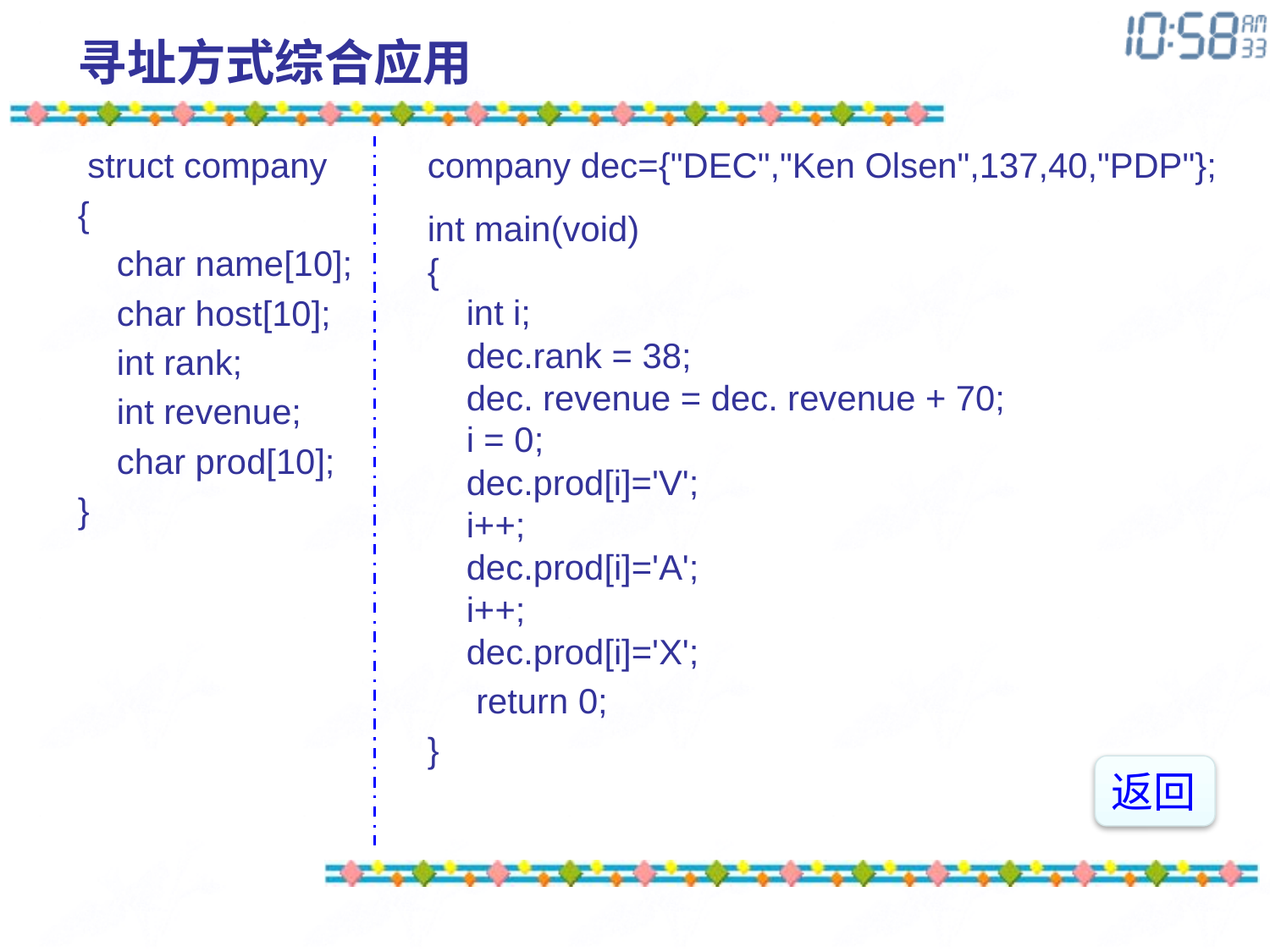

# 寻址方式综合应用
 struct company
{
    char name[10];
    char host[10];
    int rank;
    int revenue;
    char prod[10];
}

company dec={"DEC","Ken Olsen",137,40,"PDP"};
int main(void)
{
    int i;
    dec.rank = 38;
    dec. revenue = dec. revenue + 70;
    i = 0;
    dec.prod[i]='V';
    i++;
    dec.prod[i]='A';
    i++;
    dec.prod[i]='X';
     return 0;
}
返回